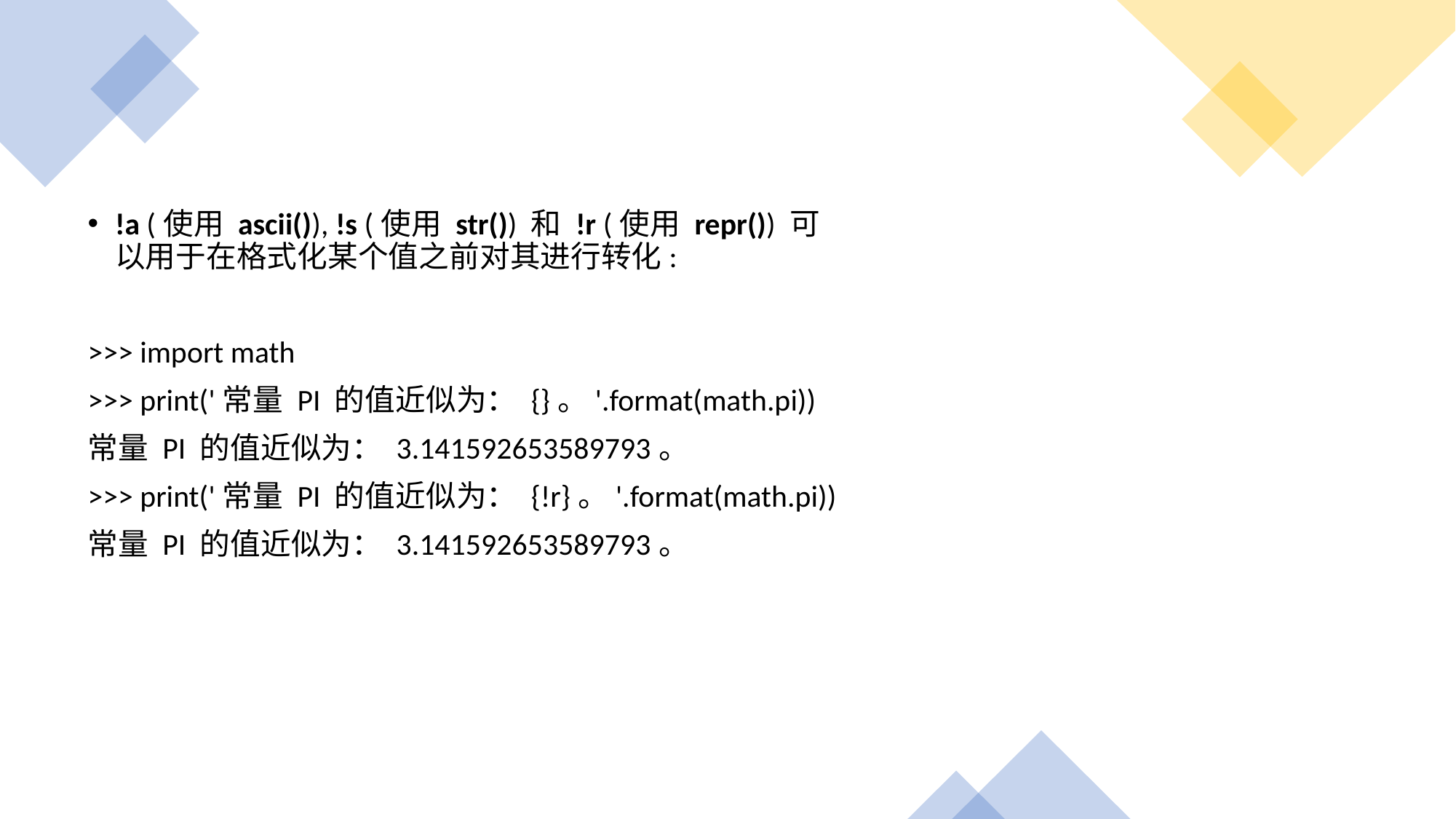

!a (使用 ascii()), !s (使用 str()) 和 !r (使用 repr()) 可以用于在格式化某个值之前对其进行转化:

>>> import math
>>> print('常量 PI 的值近似为： {}。'.format(math.pi))
常量 PI 的值近似为： 3.141592653589793。
>>> print('常量 PI 的值近似为： {!r}。'.format(math.pi))
常量 PI 的值近似为： 3.141592653589793。
#